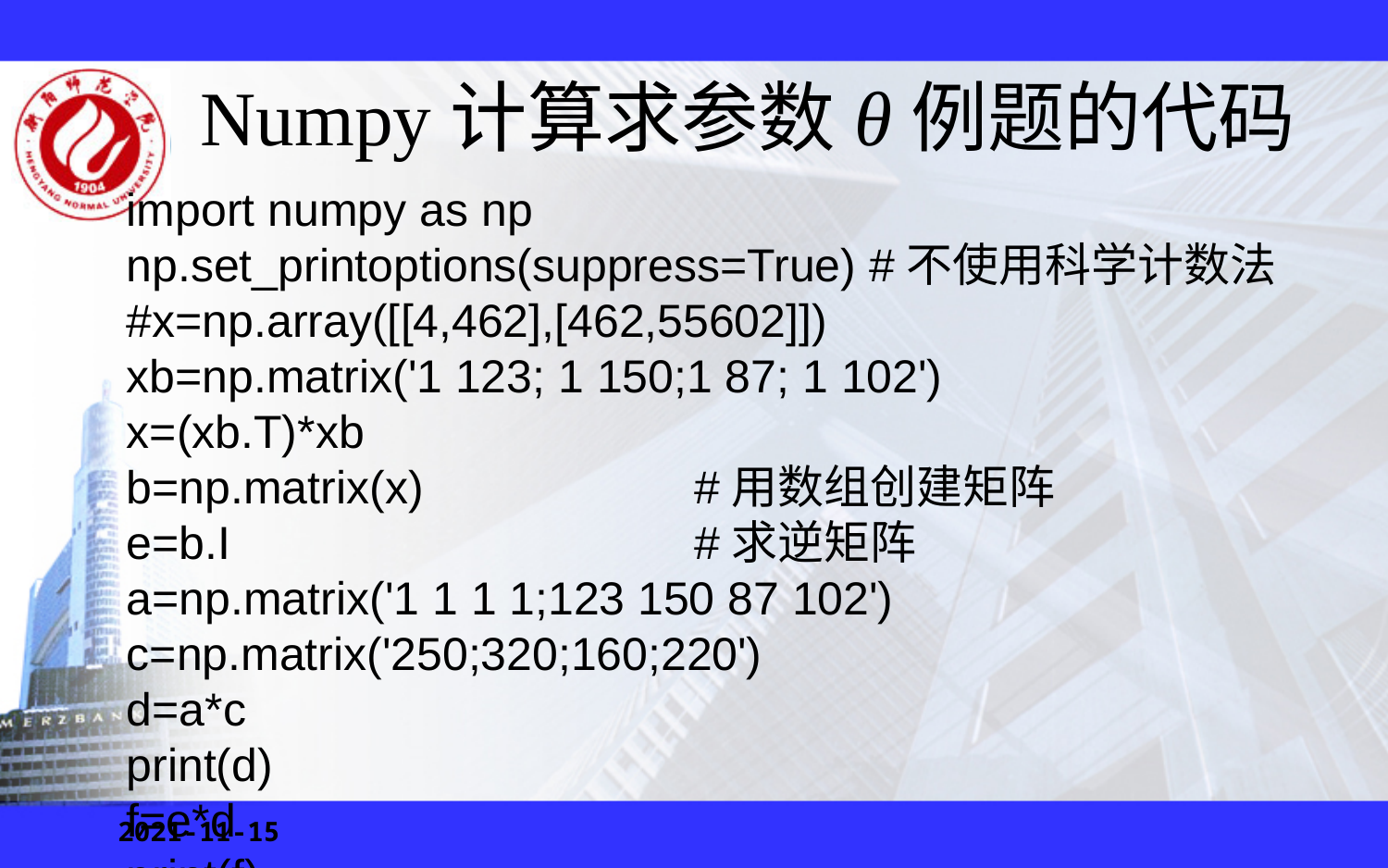

# Numpy计算求参数θ例题的代码
import numpy as np
np.set_printoptions(suppress=True) #不使用科学计数法
#x=np.array([[4,462],[462,55602]])
xb=np.matrix('1 123; 1 150;1 87; 1 102')
x=(xb.T)*xb
b=np.matrix(x) 		 #用数组创建矩阵
e=b.I 				 #求逆矩阵
a=np.matrix('1 1 1 1;123 150 87 102')
c=np.matrix('250;320;160;220')
d=a*c
print(d)
f=e*d
print(f)
2021-11-15